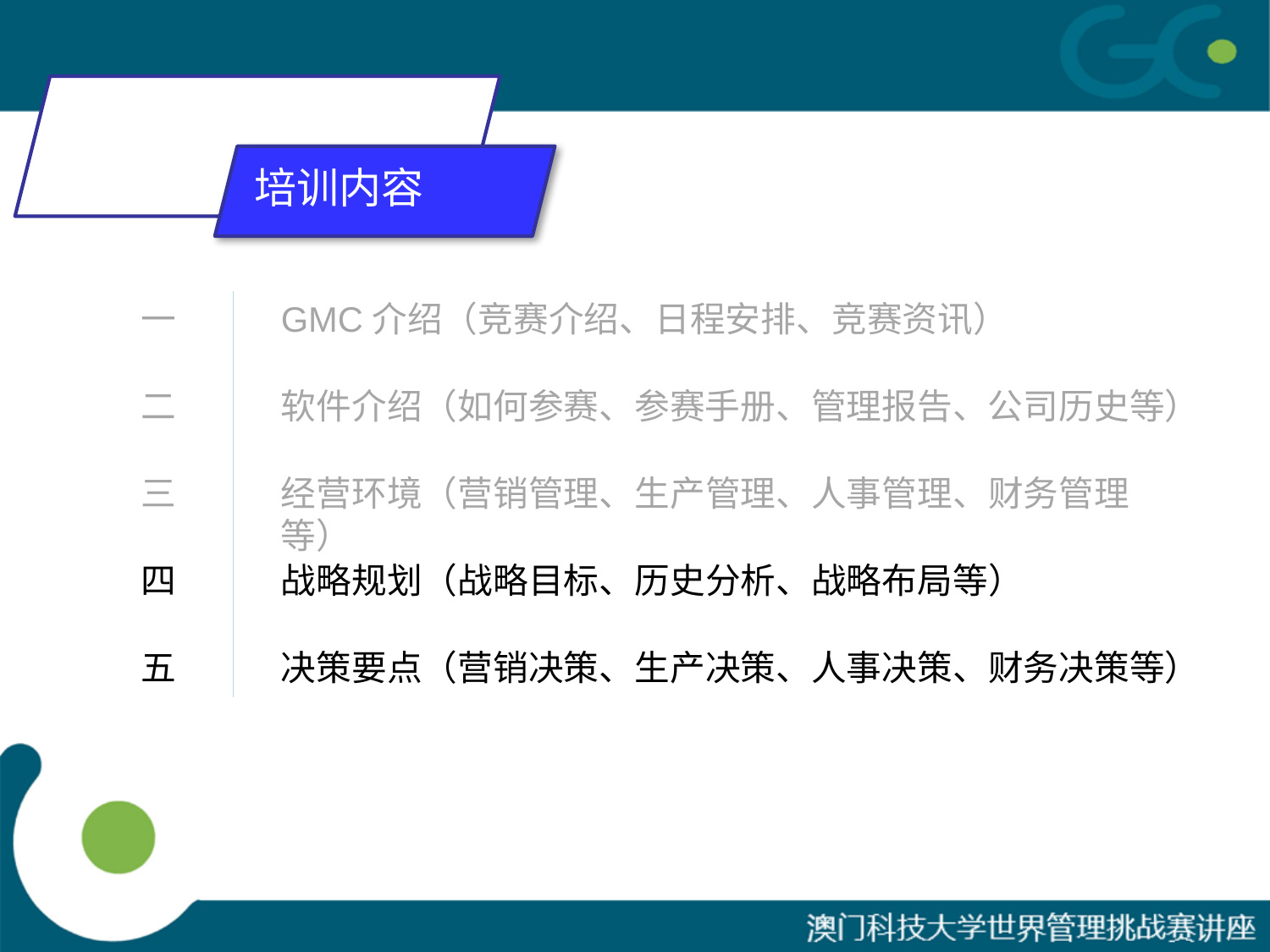

培训内容
一
GMC介绍（竞赛介绍、日程安排、竞赛资讯）
二
软件介绍（如何参赛、参赛手册、管理报告、公司历史等）
三
经营环境（营销管理、生产管理、人事管理、财务管理等）
四
战略规划（战略目标、历史分析、战略布局等）
五
决策要点（营销决策、生产决策、人事决策、财务决策等）